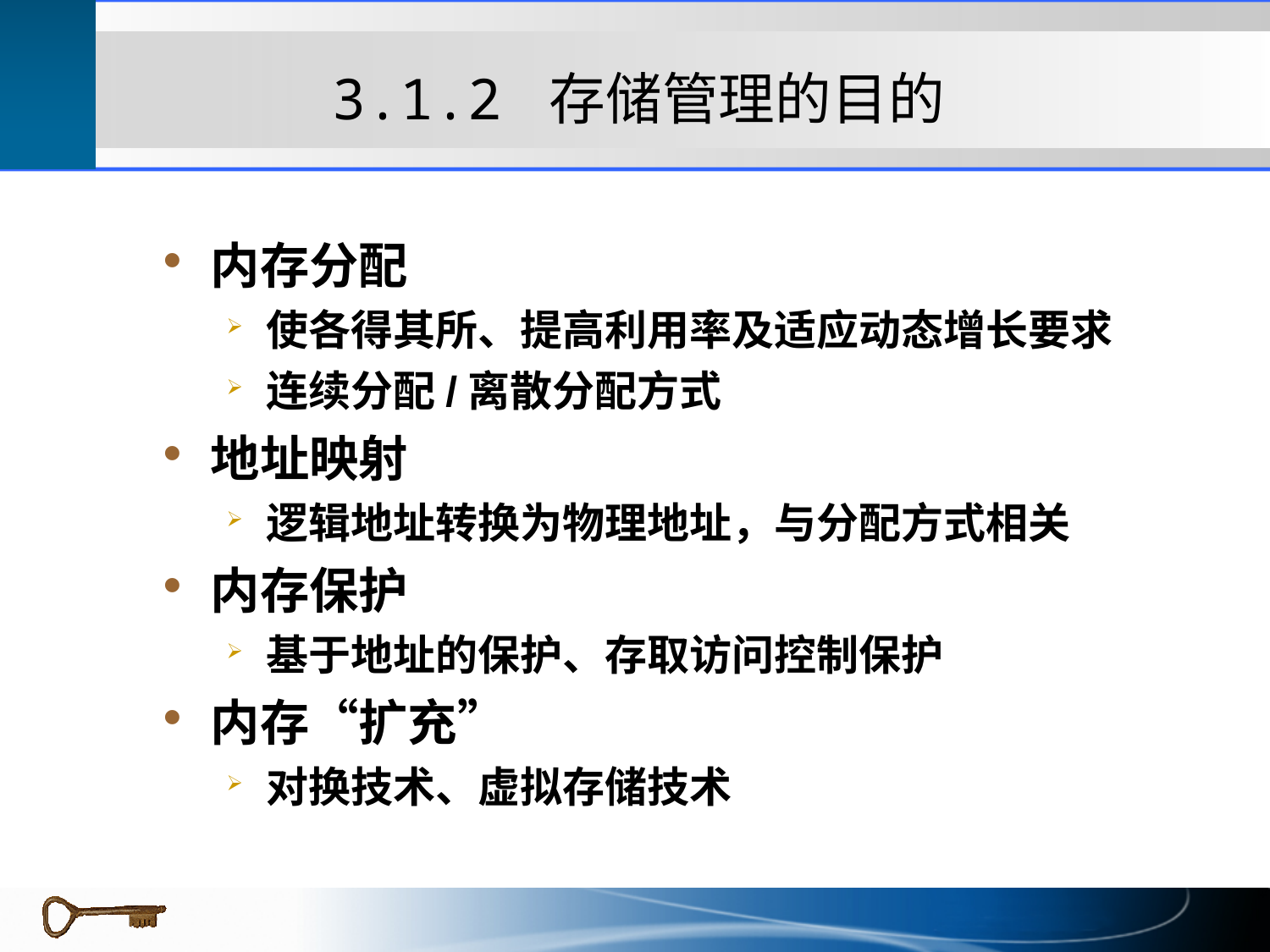

# 3.1.2 存储管理的目的
内存分配
使各得其所、提高利用率及适应动态增长要求
连续分配/离散分配方式
地址映射
逻辑地址转换为物理地址，与分配方式相关
内存保护
基于地址的保护、存取访问控制保护
内存“扩充”
对换技术、虚拟存储技术